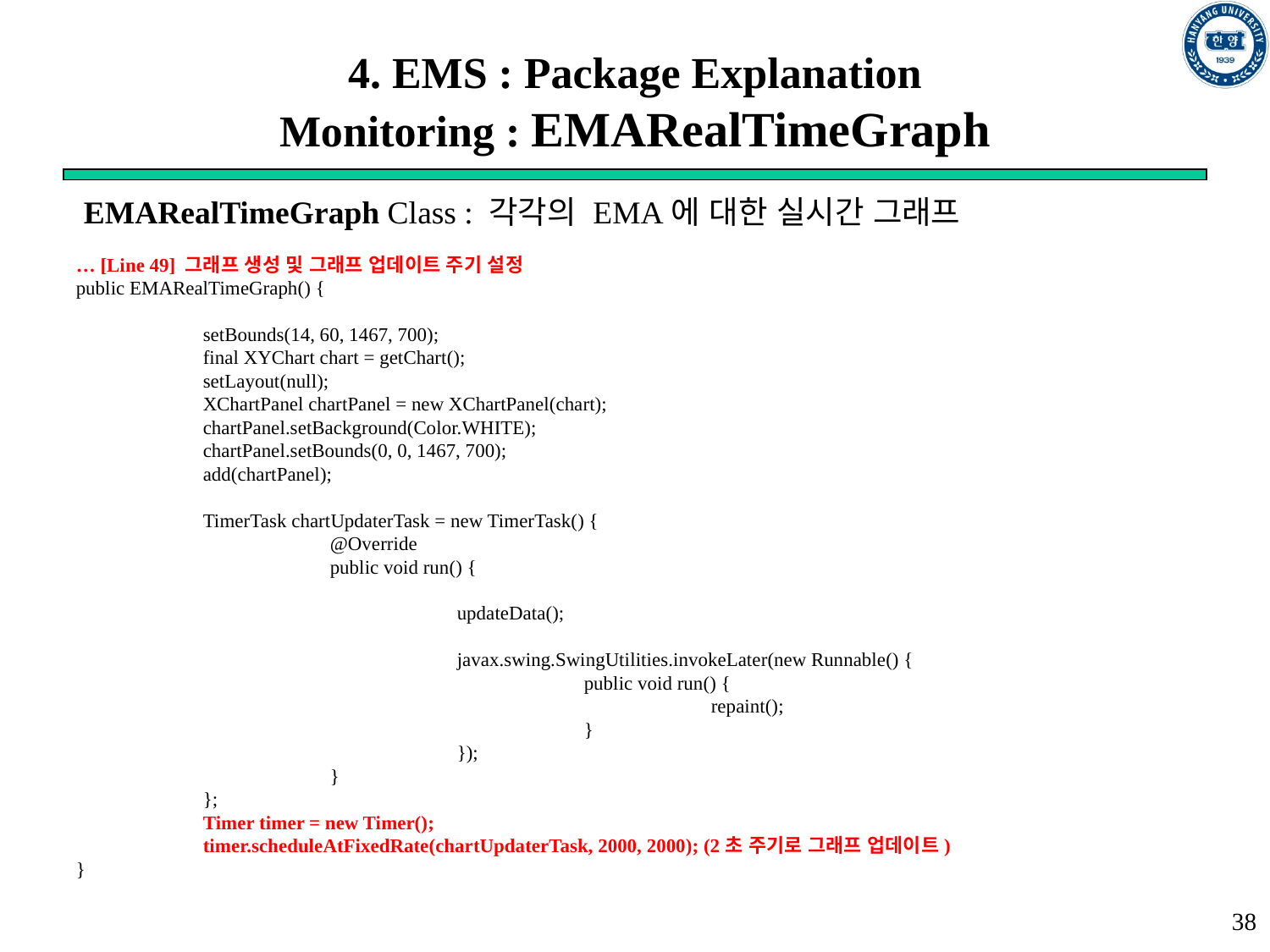

# 4. EMS : Package Explanation Monitoring : EMARealTimeGraph
EMARealTimeGraph Class : 각각의 EMA에 대한 실시간 그래프
… [Line 49] 그래프 생성 및 그래프 업데이트 주기 설정
public EMARealTimeGraph() {

	setBounds(14, 60, 1467, 700);
	final XYChart chart = getChart();
	setLayout(null);
	XChartPanel chartPanel = new XChartPanel(chart);
	chartPanel.setBackground(Color.WHITE);
	chartPanel.setBounds(0, 0, 1467, 700);
	add(chartPanel);

	TimerTask chartUpdaterTask = new TimerTask() {
		@Override
		public void run() {

			updateData();

			javax.swing.SwingUtilities.invokeLater(new Runnable() {
				public void run() {
					repaint();
				}
			});
		}
	};
	Timer timer = new Timer();
	timer.scheduleAtFixedRate(chartUpdaterTask, 2000, 2000); (2초 주기로 그래프 업데이트)
}
38